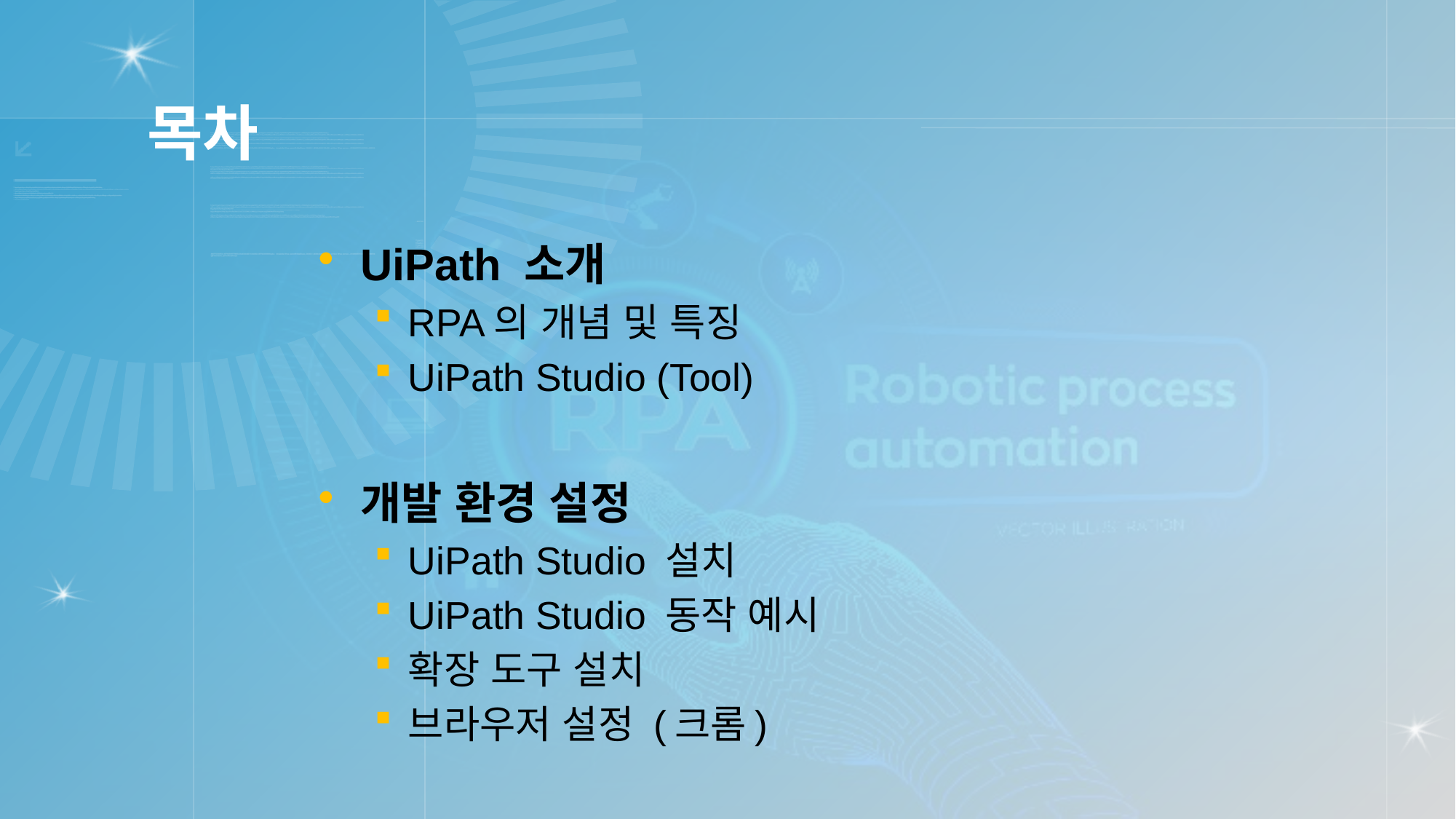

목차
UiPath 소개
RPA의 개념 및 특징
UiPath Studio (Tool)

개발 환경 설정
UiPath Studio 설치
UiPath Studio 동작 예시
확장 도구 설치
브라우저 설정 (크롬)